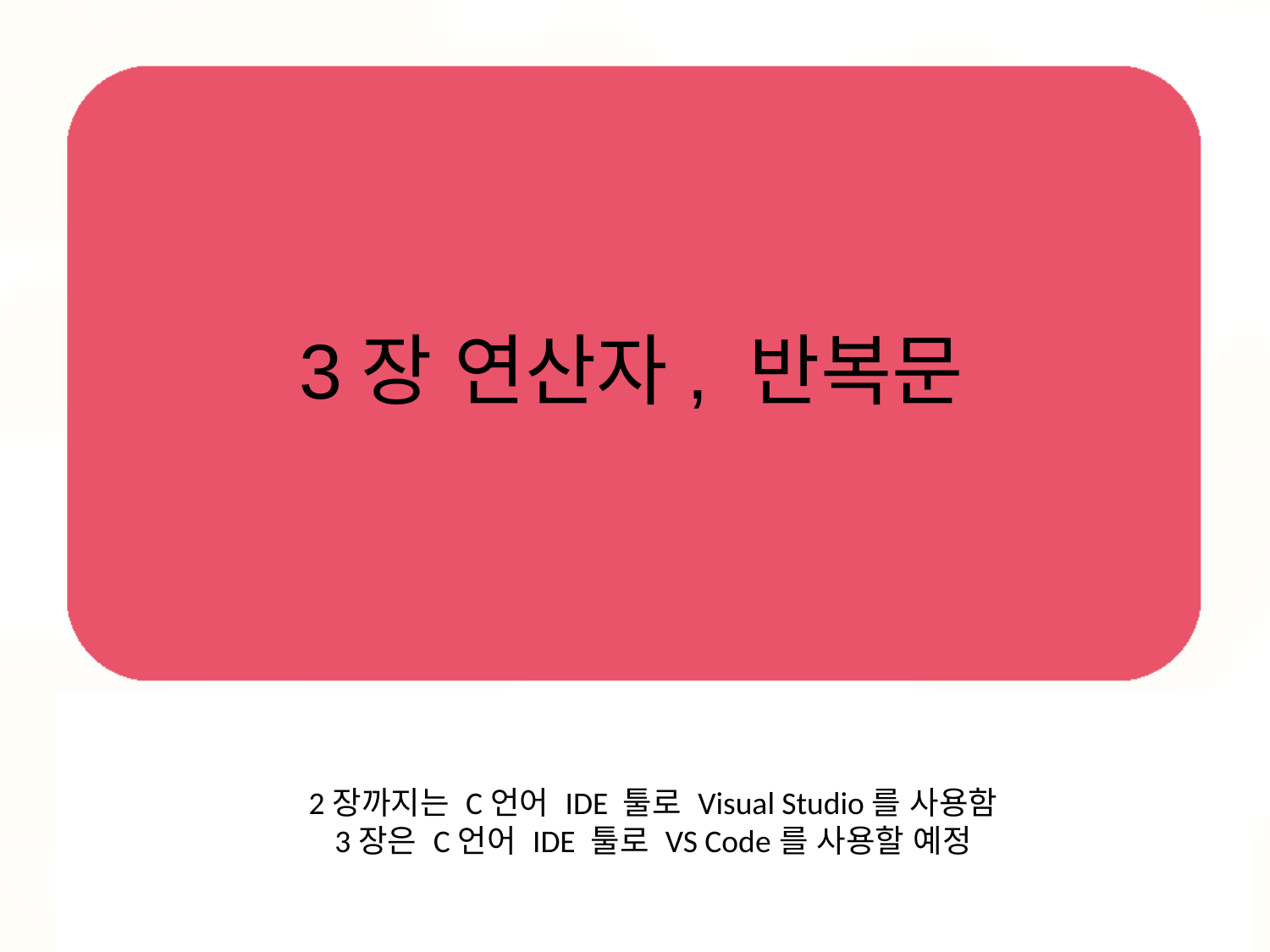

# 3장 연산자, 반복문
2장까지는 C언어 IDE 툴로 Visual Studio를 사용함
3장은 C언어 IDE 툴로 VS Code를 사용할 예정